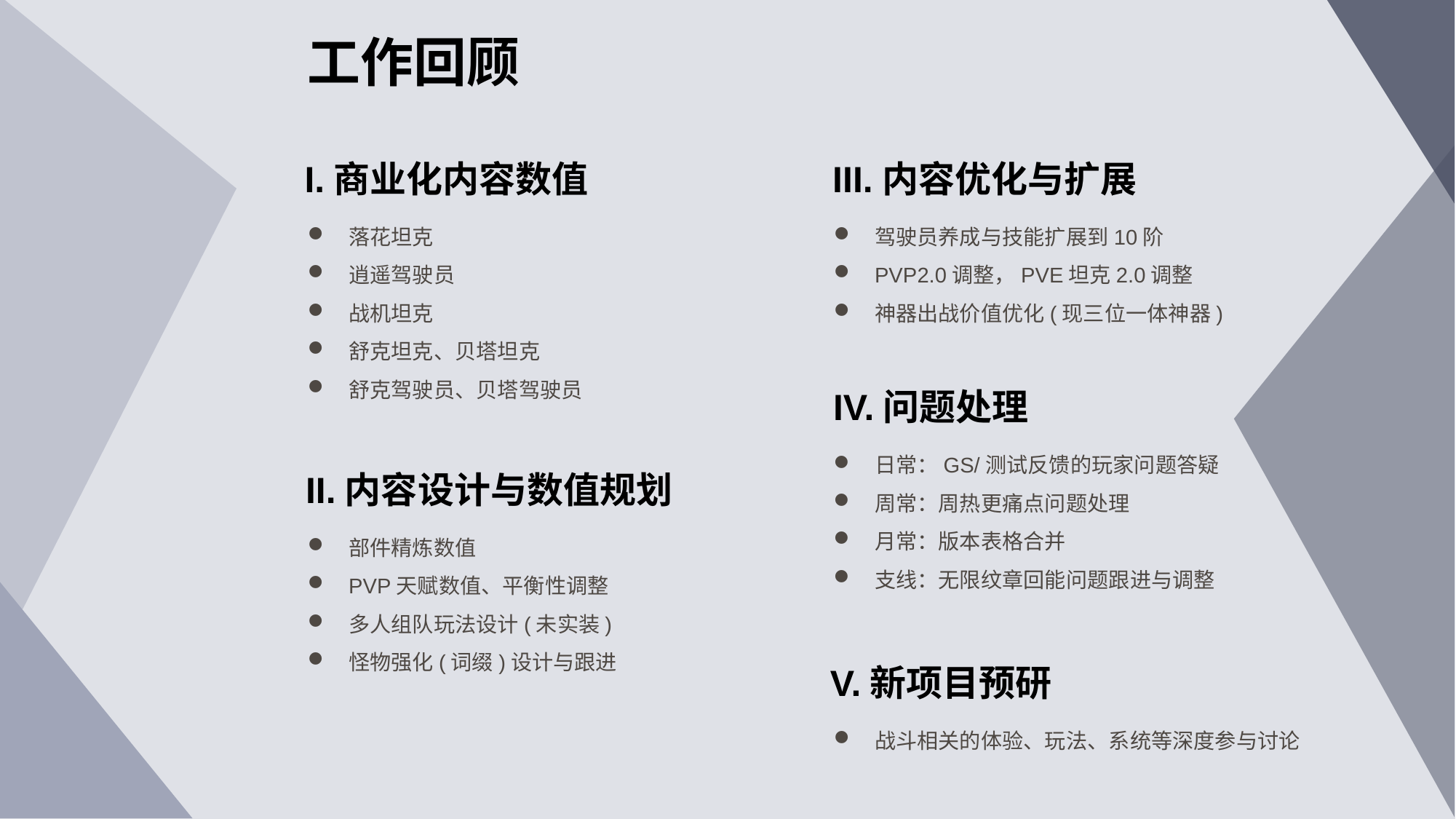

工作回顾
I.商业化内容数值
落花坦克
逍遥驾驶员
战机坦克
舒克坦克、贝塔坦克
舒克驾驶员、贝塔驾驶员
III.内容优化与扩展
驾驶员养成与技能扩展到10阶
PVP2.0调整，PVE坦克2.0调整
神器出战价值优化(现三位一体神器)

IV.问题处理
日常：GS/测试反馈的玩家问题答疑
周常：周热更痛点问题处理
月常：版本表格合并
支线：无限纹章回能问题跟进与调整
II.内容设计与数值规划
部件精炼数值
PVP天赋数值、平衡性调整
多人组队玩法设计(未实装)
怪物强化(词缀)设计与跟进

V.新项目预研
战斗相关的体验、玩法、系统等深度参与讨论